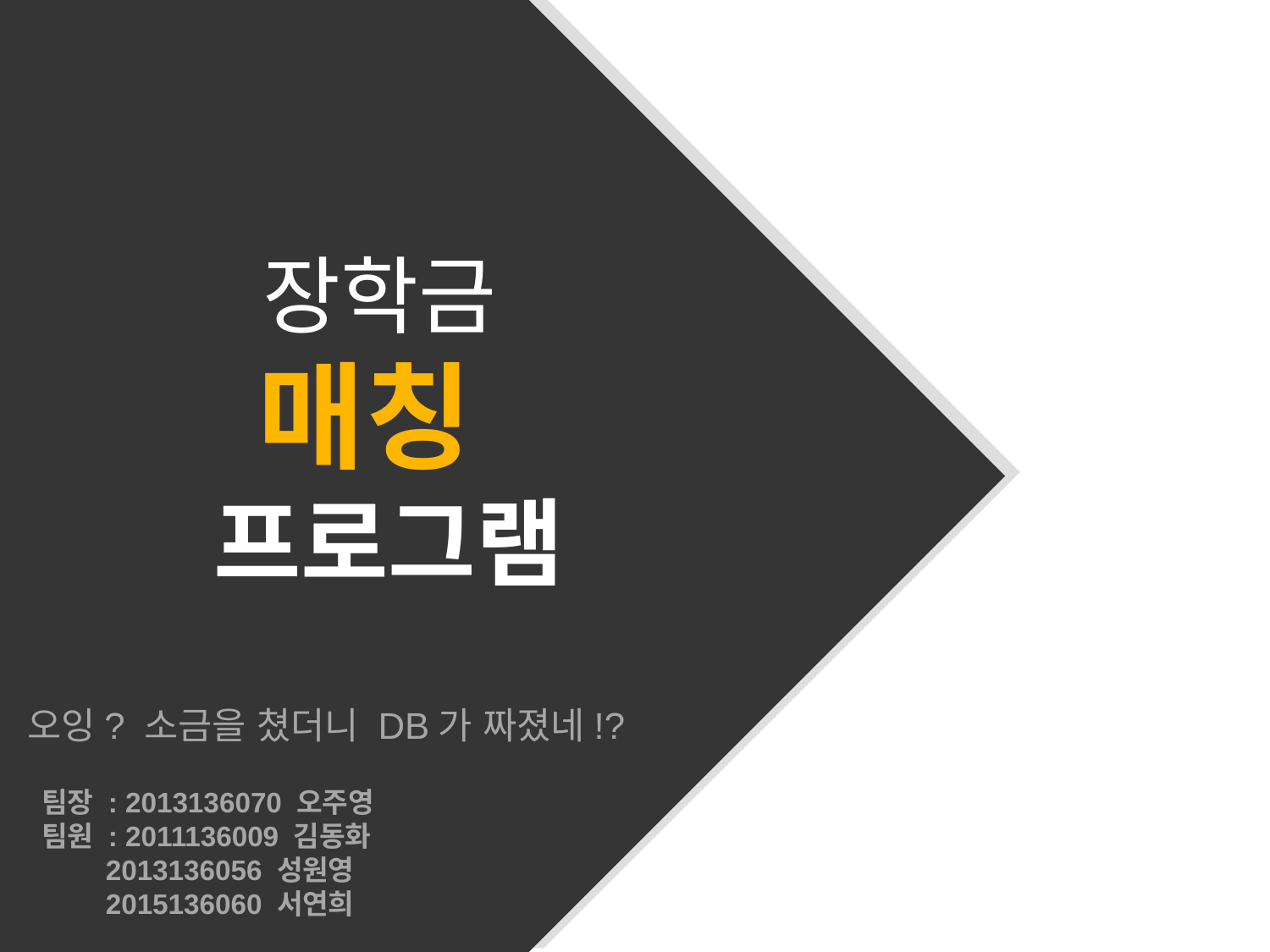

장학금
매칭
 프로그램
오잉? 소금을 쳤더니 DB가 짜졌네!?

 팀장 : 2013136070 오주영
 팀원 : 2011136009 김동화
          2013136056 성원영
          2015136060 서연희